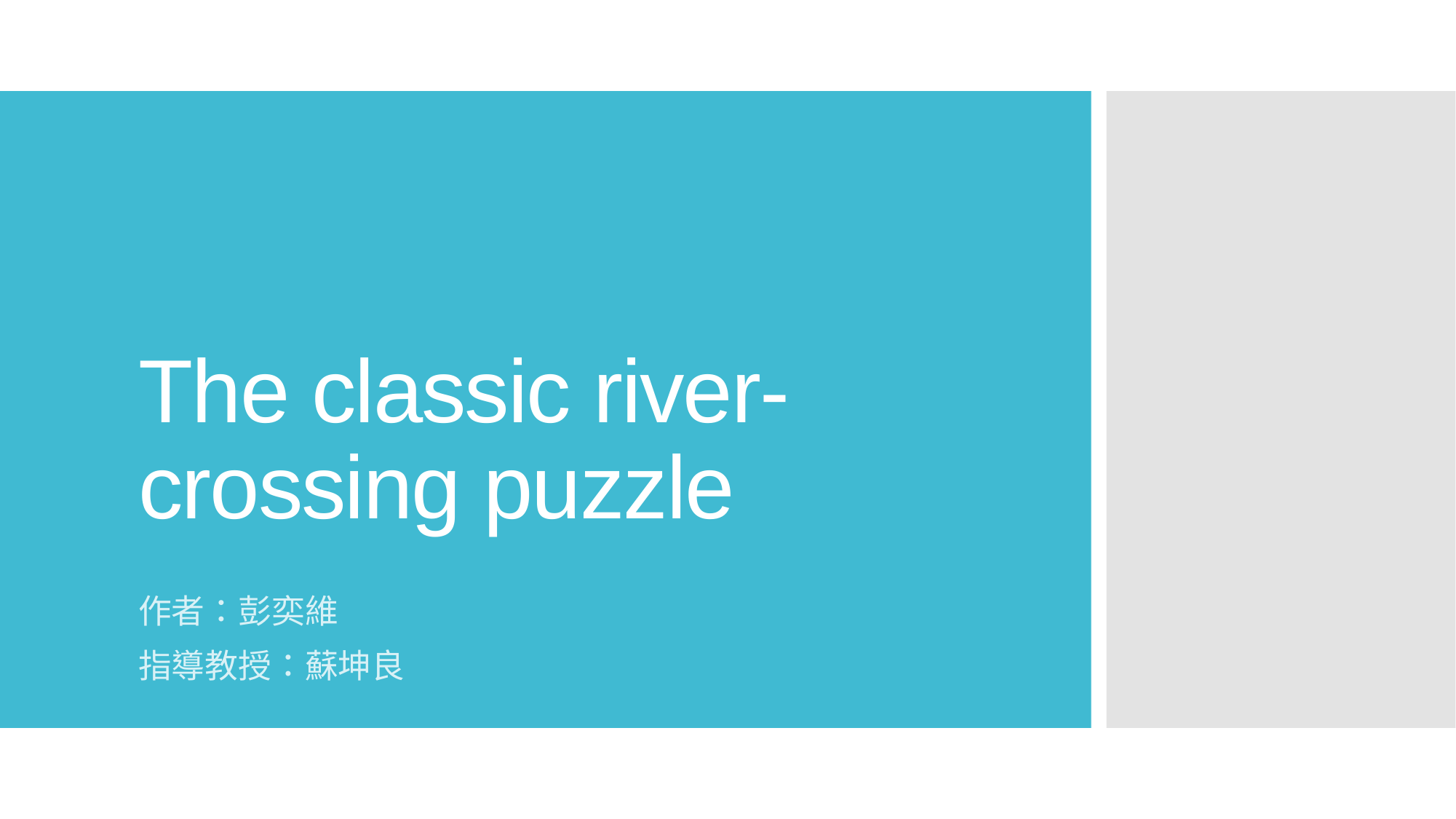

# The classic river‐crossing puzzle
作者：彭奕維
指導教授：蘇坤良